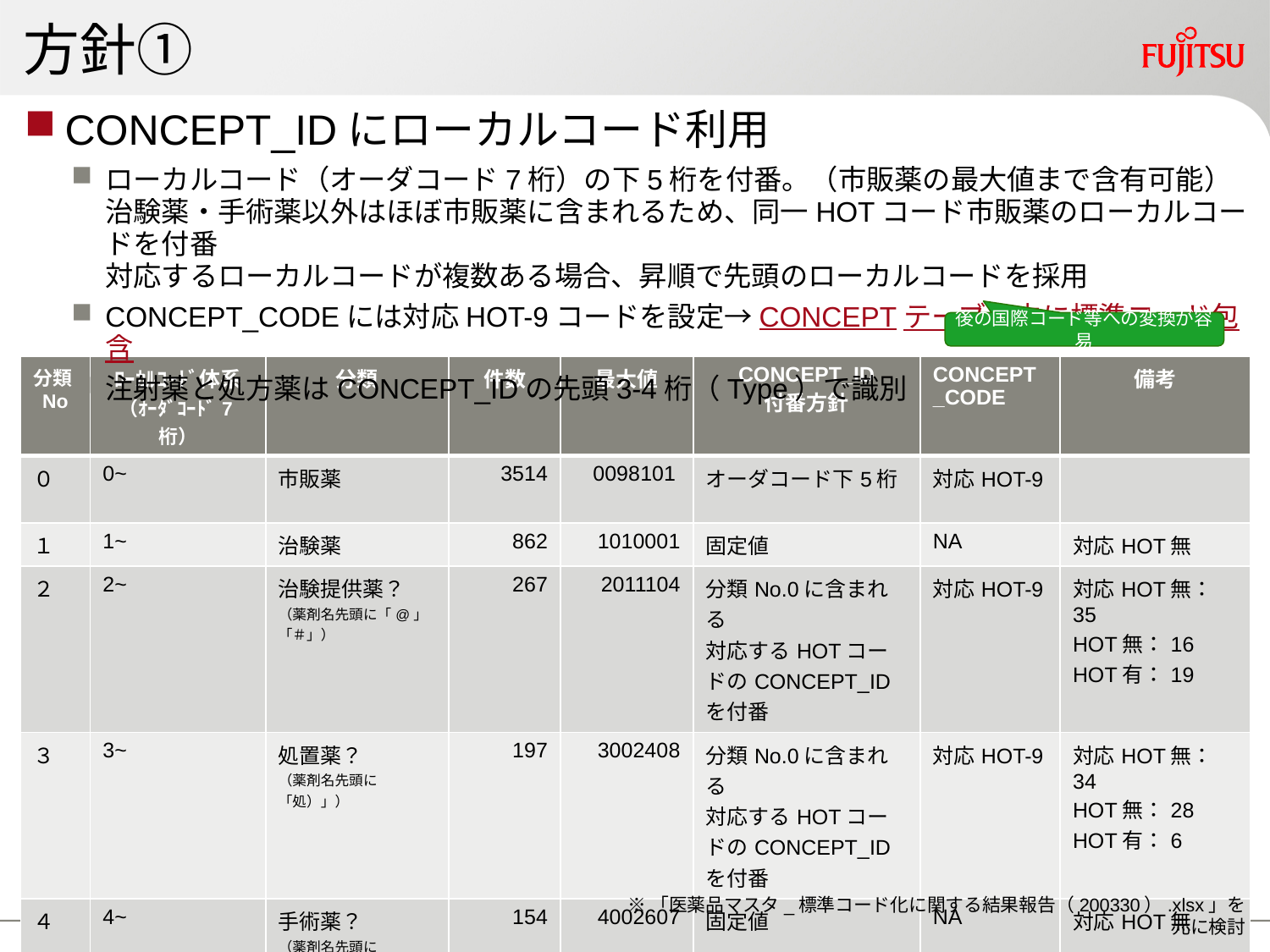

# 方針①
CONCEPT_IDにローカルコード利用
ローカルコード（オーダコード7桁）の下5桁を付番。（市販薬の最大値まで含有可能）
治験薬・手術薬以外はほぼ市販薬に含まれるため、同一HOTコード市販薬のローカルコードを付番
対応するローカルコードが複数ある場合、昇順で先頭のローカルコードを採用
CONCEPT_CODEには対応HOT-9コードを設定→CONCEPTテーブル内に標準コード包含
注射薬と処方薬はCONCEPT_IDの先頭3-4桁（Type）で識別
後の国際コード等への変換が容易
| 分類No | ﾛｰｶﾙｺｰﾄﾞ体系 （ｵｰﾀﾞｺｰﾄﾞ7桁） | 分類 | 件数 | 最大値 | CONCEPT\_ID 付番方針 | CONCEPT\_CODE | 備考 |
| --- | --- | --- | --- | --- | --- | --- | --- |
| ０ | 0~ | 市販薬 | 3514 | 0098101 | オーダコード下5桁 | 対応HOT-9 |  |
| １ | 1~ | 治験薬 | 862 | 1010001 | 固定値 | NA | 対応HOT無 |
| ２ | 2~ | 治験提供薬？ （薬剤名先頭に「@」「＃」） | 267 | 2011104 | 分類No.0に含まれる 対応するHOTコードのCONCEPT\_IDを付番 | 対応HOT-9 | 対応HOT無：35 HOT無：16 HOT有：19 |
| ３ | 3~ | 処置薬？ （薬剤名先頭に「処）」） | 197 | 3002408 | 分類No.0に含まれる 対応するHOTコードのCONCEPT\_IDを付番 | 対応HOT-9 | 対応HOT無：34 HOT無：28 HOT有：6 |
| ４ | 4~ | 手術薬？ （薬剤名先頭に「ope)」） | 154 | 4002607 | 固定値 | NA | 対応HOT無 |
| ５ | 5~ |  | 31 | 5002501 | 分類No.0に含まれる 対応するHOTコードのCONCEPT\_IDを付番 | 対応HOT-9 | 対応HOT無：1 HOT無：1 HOT有：0 |
| ６ | F~ |  | 1 |  | 固定値 |  |  |
| ７ | S~ | 削除 | 7 |  | 固定値 |  |  |
※「医薬品マスタ_標準コード化に関する結果報告（200330）.xlsx」を元に検討
4
Copyright 2021 FUJITSU LIMITED